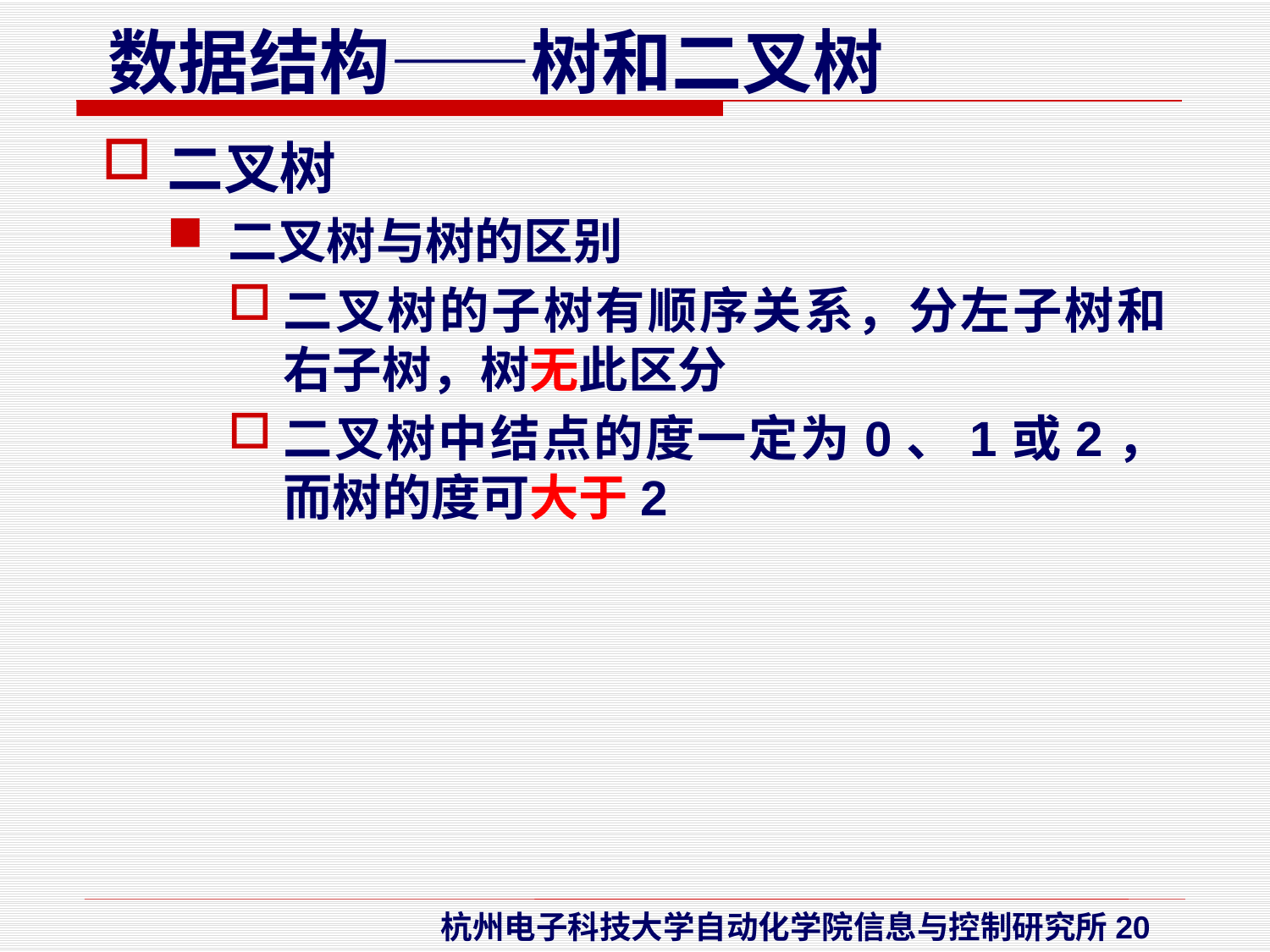

二叉树
二叉树与树的区别
二叉树的子树有顺序关系，分左子树和右子树，树无此区分
二叉树中结点的度一定为0、1或2，而树的度可大于2